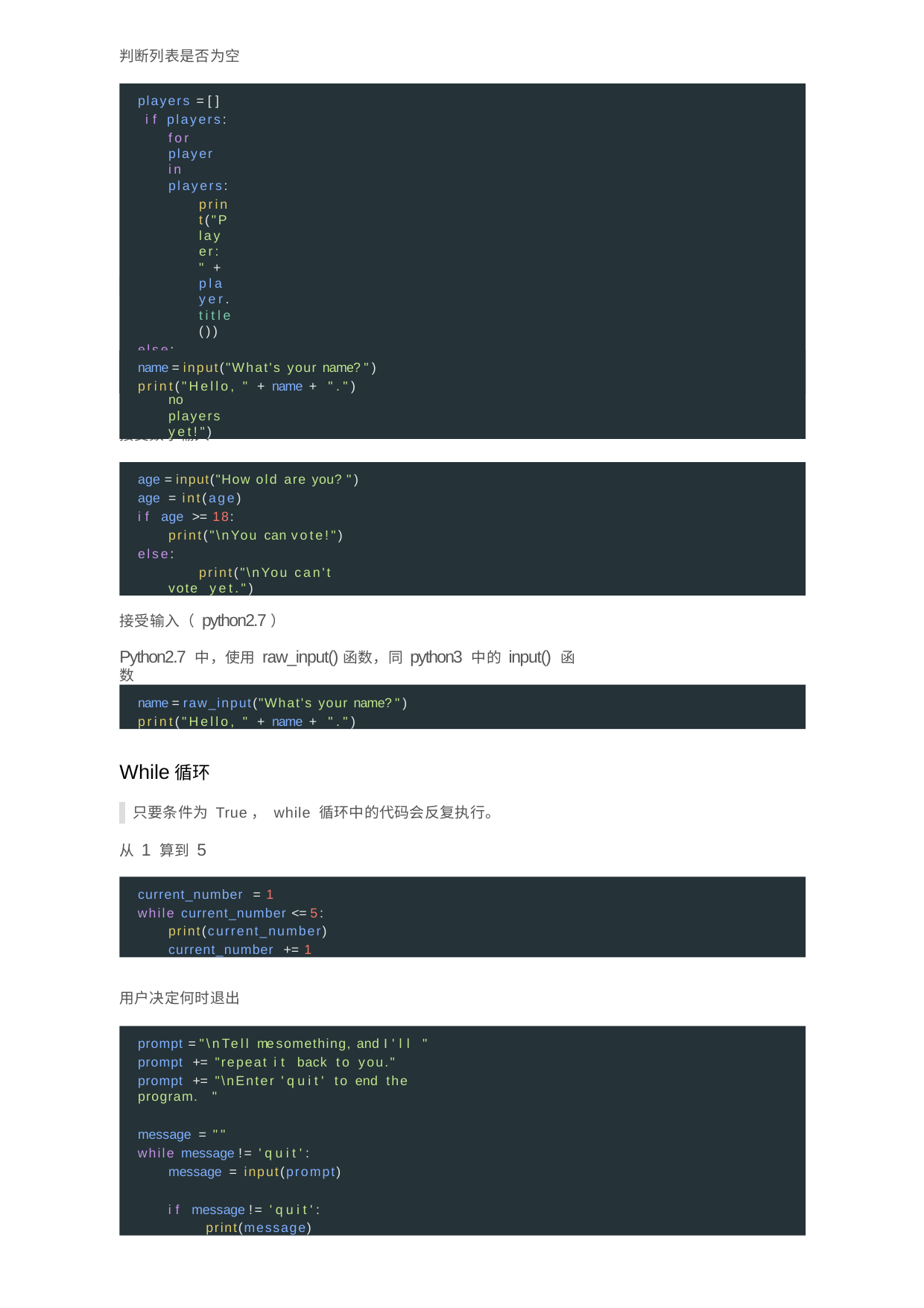

判断列表是否为空
players = []  if players:
for player in players:
print("Player: " +  player.title())
else:
print("We have  no  players yet!")
接收输⼊

在 python3 中， input()函数将所有的输入按照字符串进行处理，并返回一个字符串。

简单的输⼊

name = input("What's your name? ")  print("Hello, " +  name  +   ".")
接受数字输⼊
age = input("How old are you? ")  age  = int(age)
if age  >= 18:
print("\nYou can vote!")  else:
print("\nYou can't vote  yet.")
接受输⼊（ python2.7）

Python2.7 中，使⽤raw_input()函数，同python3 中的input() 函数
name = raw_input("What's your name? ")  print("Hello, " +  name  +   ".")
While循环

只要条件为 True， while 循环中的代码会反复执行。

从 1 算到 5

current_number  = 1
while current_number <= 5:  print(current_number)  current_number  += 1
⽤⼾决定何时退出
prompt = "\nTell me something, and I'll "  prompt  +=  "repeat it back  to you."
prompt  +=  "\nEnter 'quit' to end  the program.  "

message  = ""
while message != 'quit':  message  = input(prompt)

if message != 'quit':  print(message)